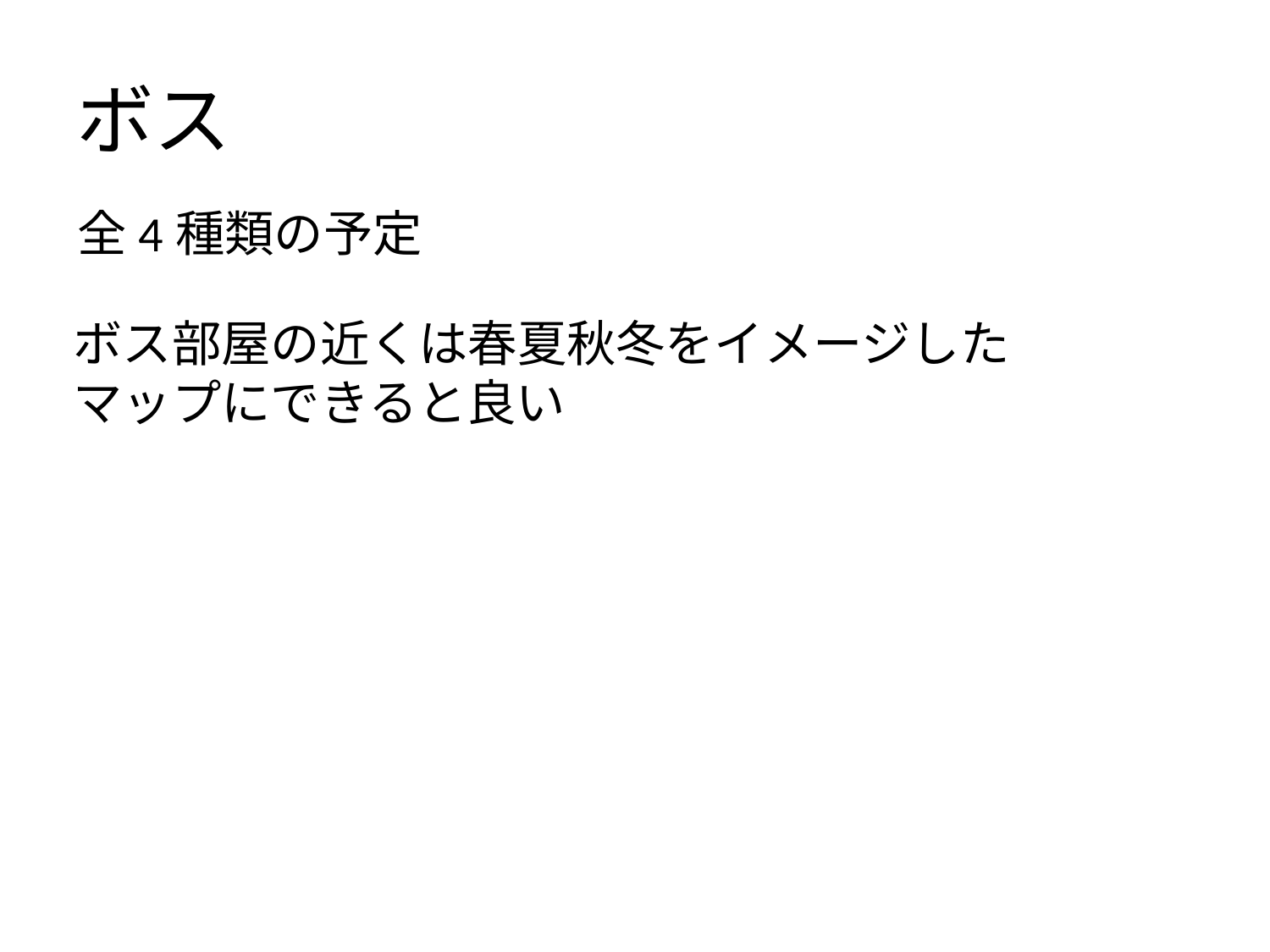

# ボス
全4種類の予定
ボス部屋の近くは春夏秋冬をイメージした
マップにできると良い